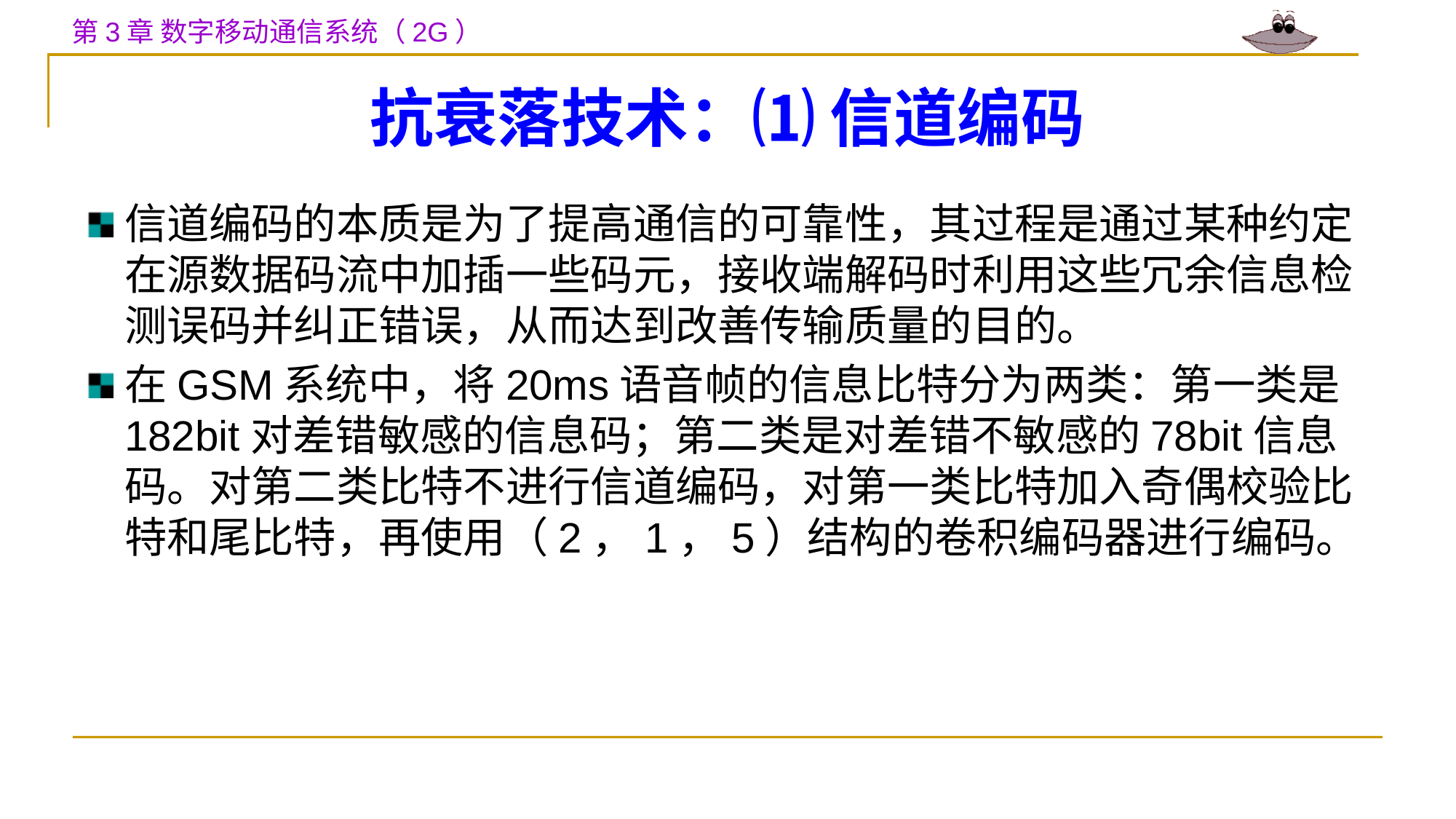

# 抗衰落技术：⑴ 信道编码
信道编码的本质是为了提高通信的可靠性，其过程是通过某种约定在源数据码流中加插一些码元，接收端解码时利用这些冗余信息检测误码并纠正错误，从而达到改善传输质量的目的。
在GSM系统中，将20ms语音帧的信息比特分为两类：第一类是182bit对差错敏感的信息码；第二类是对差错不敏感的78bit信息码。对第二类比特不进行信道编码，对第一类比特加入奇偶校验比特和尾比特，再使用（2，1，5）结构的卷积编码器进行编码。